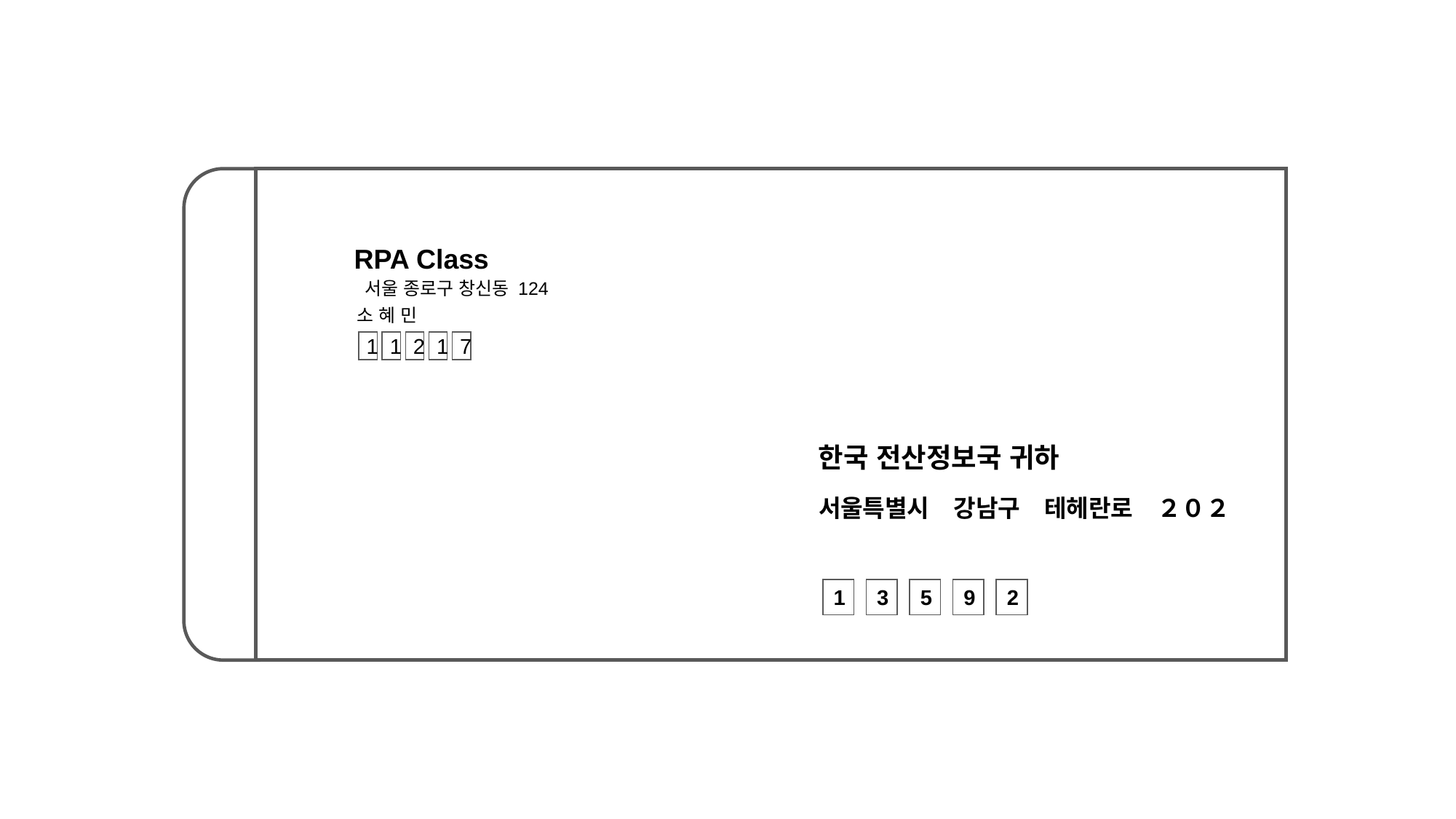

RPA Class
서울 종로구 창신동 124
소 혜 민
1
1
2
1
7
한국 전산정보국 귀하
서울특별시　강남구　테헤란로　２０２
1
3
5
9
2